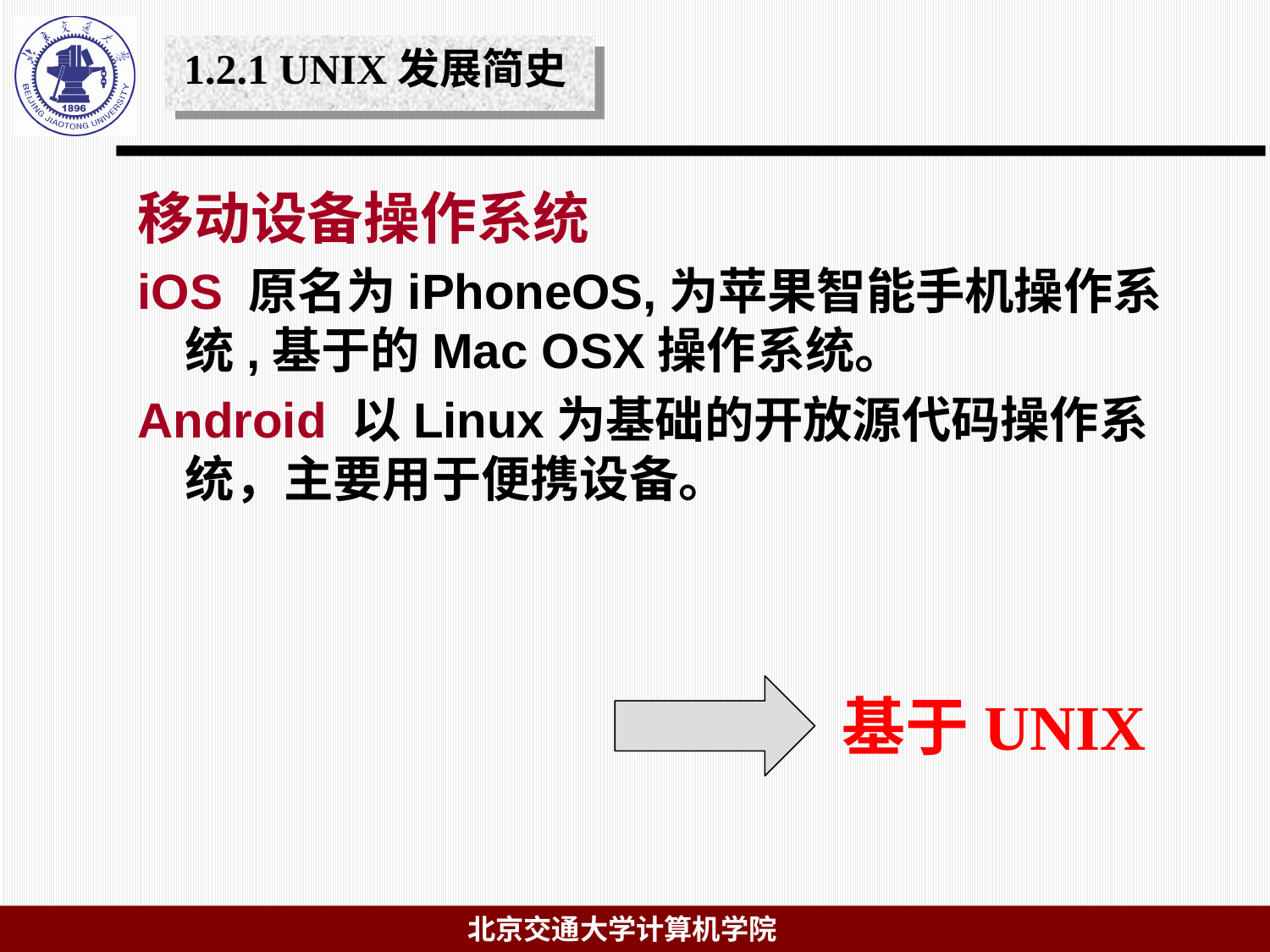

1.2.1 UNIX发展简史
移动设备操作系统
iOS 原名为iPhoneOS,为苹果智能手机操作系统,基于的Mac OSX操作系统。
Android 以Linux为基础的开放源代码操作系统，主要用于便携设备。

基于UNIX